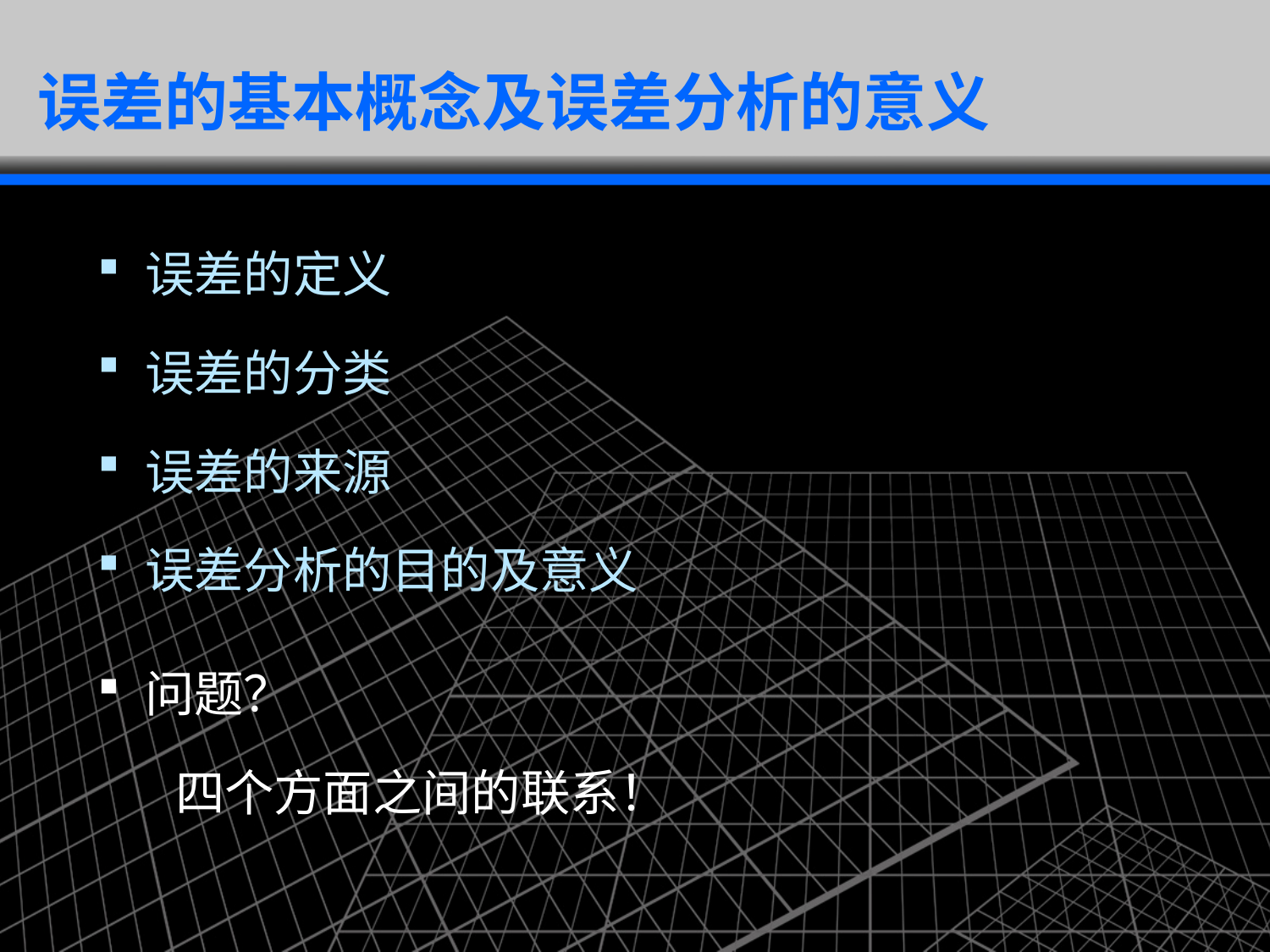

仪器科学与光电工程学院
# 误差的基本概念及误差分析的意义
误差的定义
误差的分类
误差的来源
误差分析的目的及意义
问题？
      四个方面之间的联系！